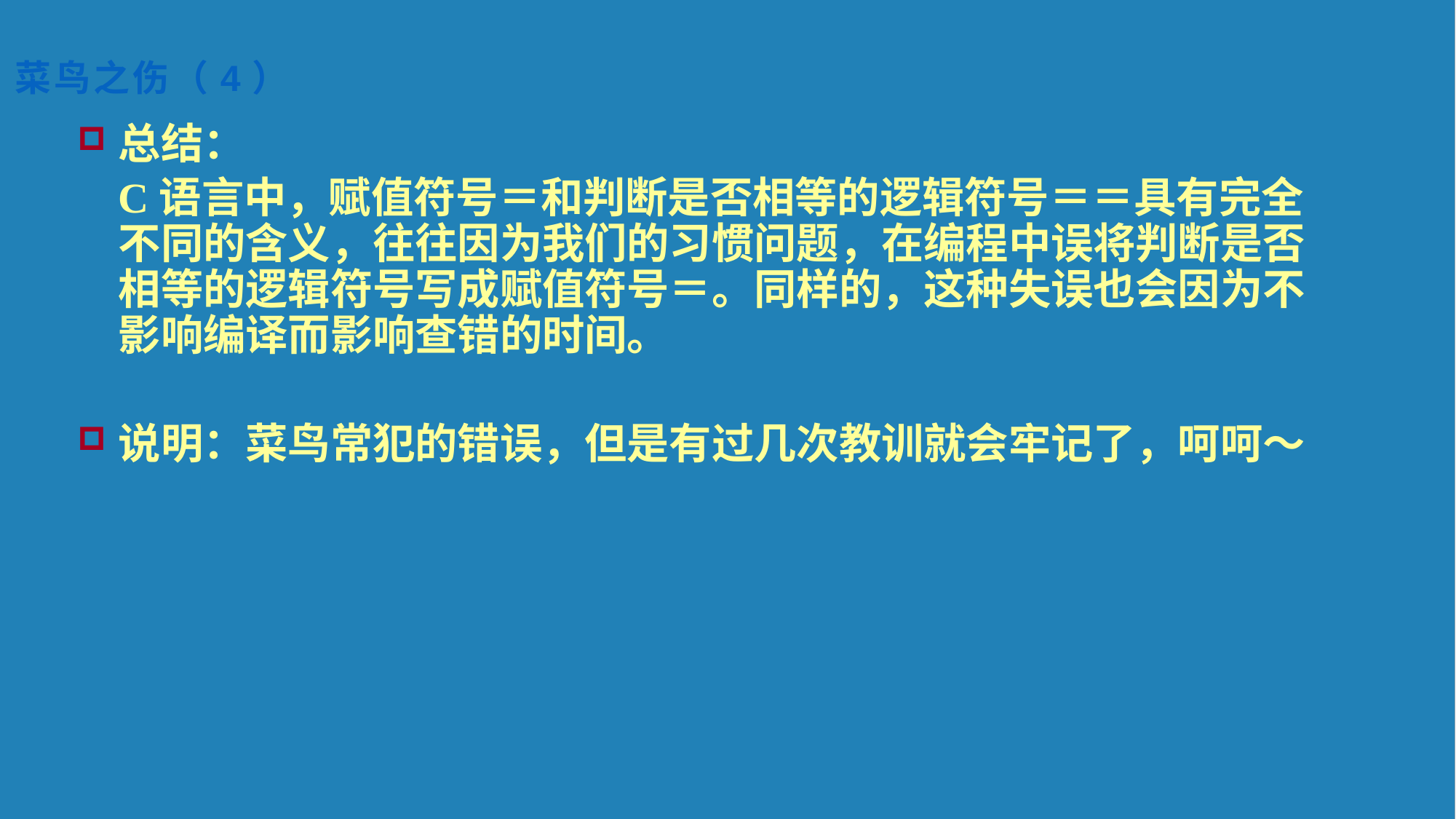

菜鸟之伤（4）
总结：
	C语言中，赋值符号＝和判断是否相等的逻辑符号＝＝具有完全不同的含义，往往因为我们的习惯问题，在编程中误将判断是否相等的逻辑符号写成赋值符号＝。同样的，这种失误也会因为不影响编译而影响查错的时间。

说明：菜鸟常犯的错误，但是有过几次教训就会牢记了，呵呵～

90